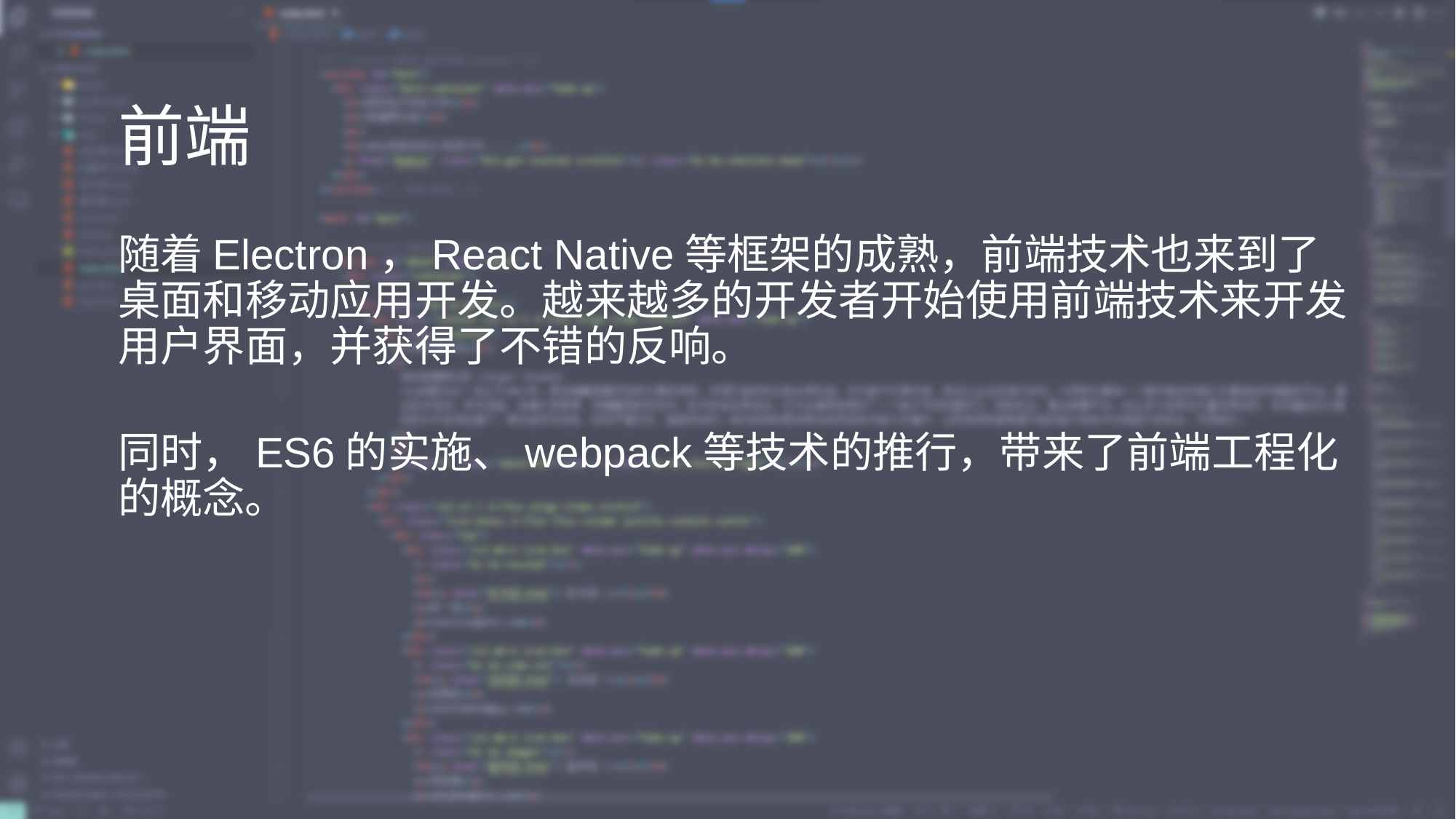

# 前端
随着Electron，React Native等框架的成熟，前端技术也来到了桌面和移动应用开发。越来越多的开发者开始使用前端技术来开发用户界面，并获得了不错的反响。
同时，ES6的实施、webpack等技术的推行，带来了前端工程化的概念。